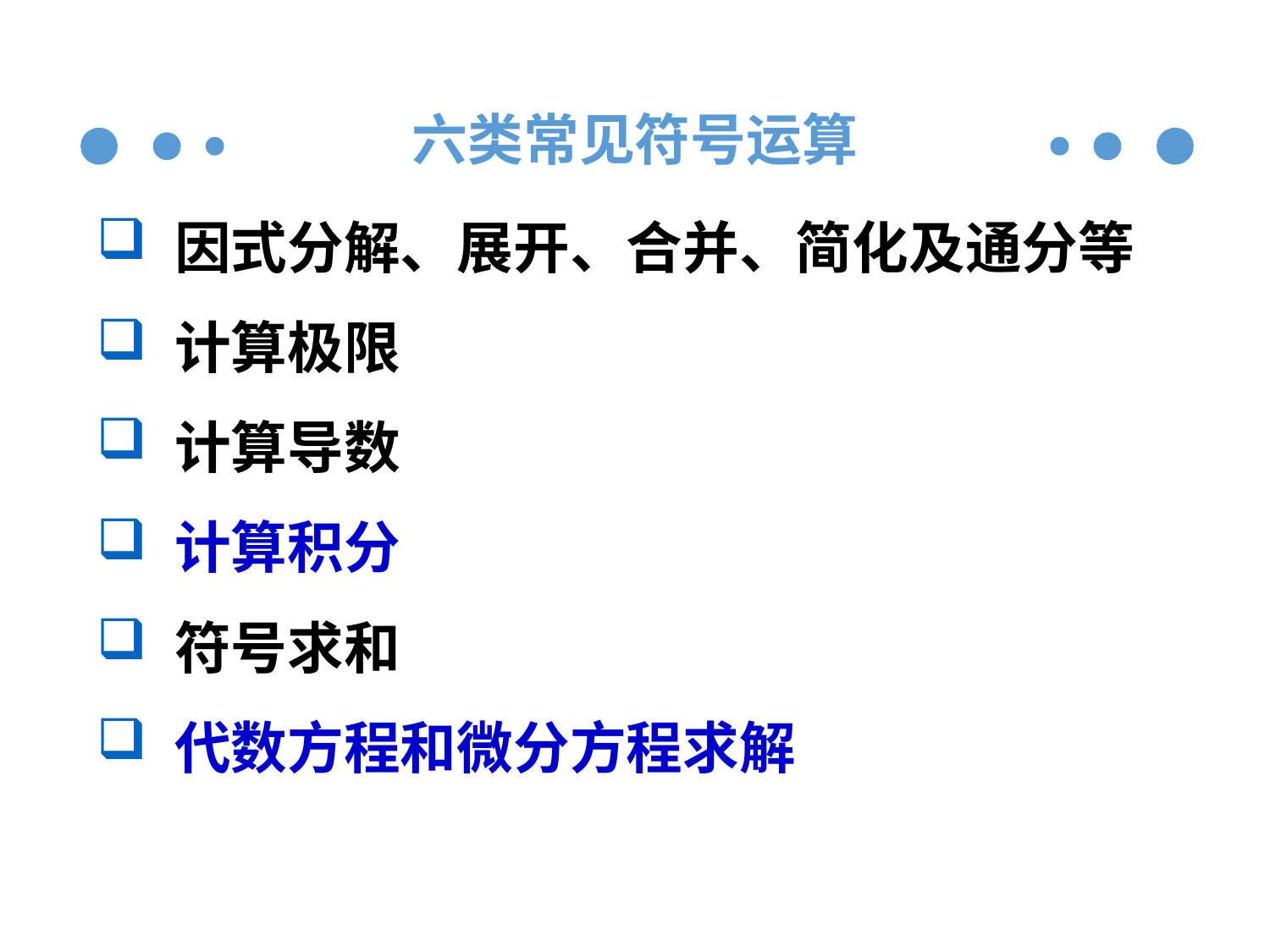

# 六类常见符号运算
 因式分解、展开、合并、简化及通分等
 计算极限
 计算导数
 计算积分
 符号求和
 代数方程和微分方程求解
16